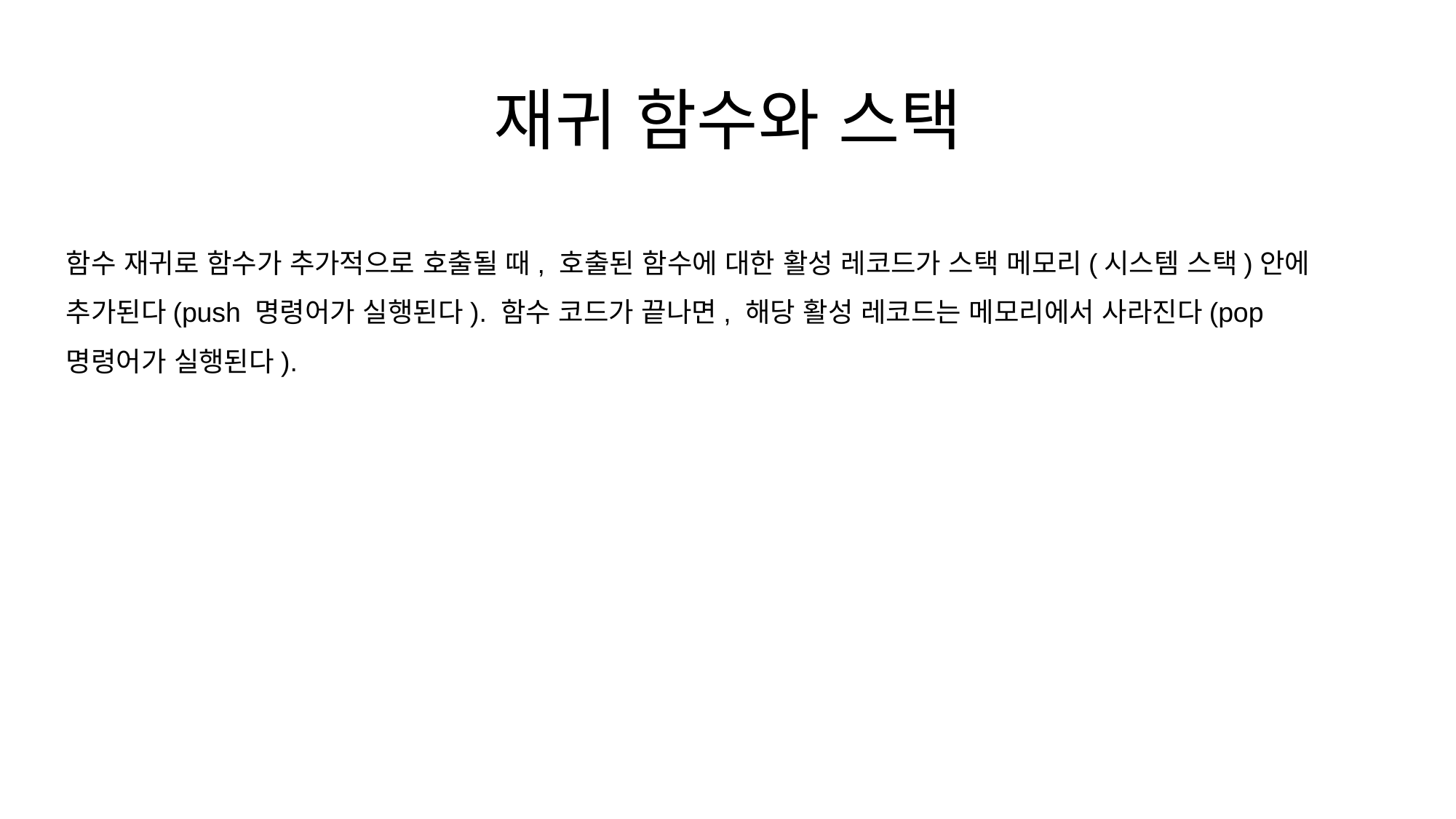

# 재귀 함수와 스택
함수 재귀로 함수가 추가적으로 호출될 때, 호출된 함수에 대한 활성 레코드가 스택 메모리(시스템 스택)안에 추가된다(push 명령어가 실행된다). 함수 코드가 끝나면, 해당 활성 레코드는 메모리에서 사라진다(pop 명령어가 실행된다).